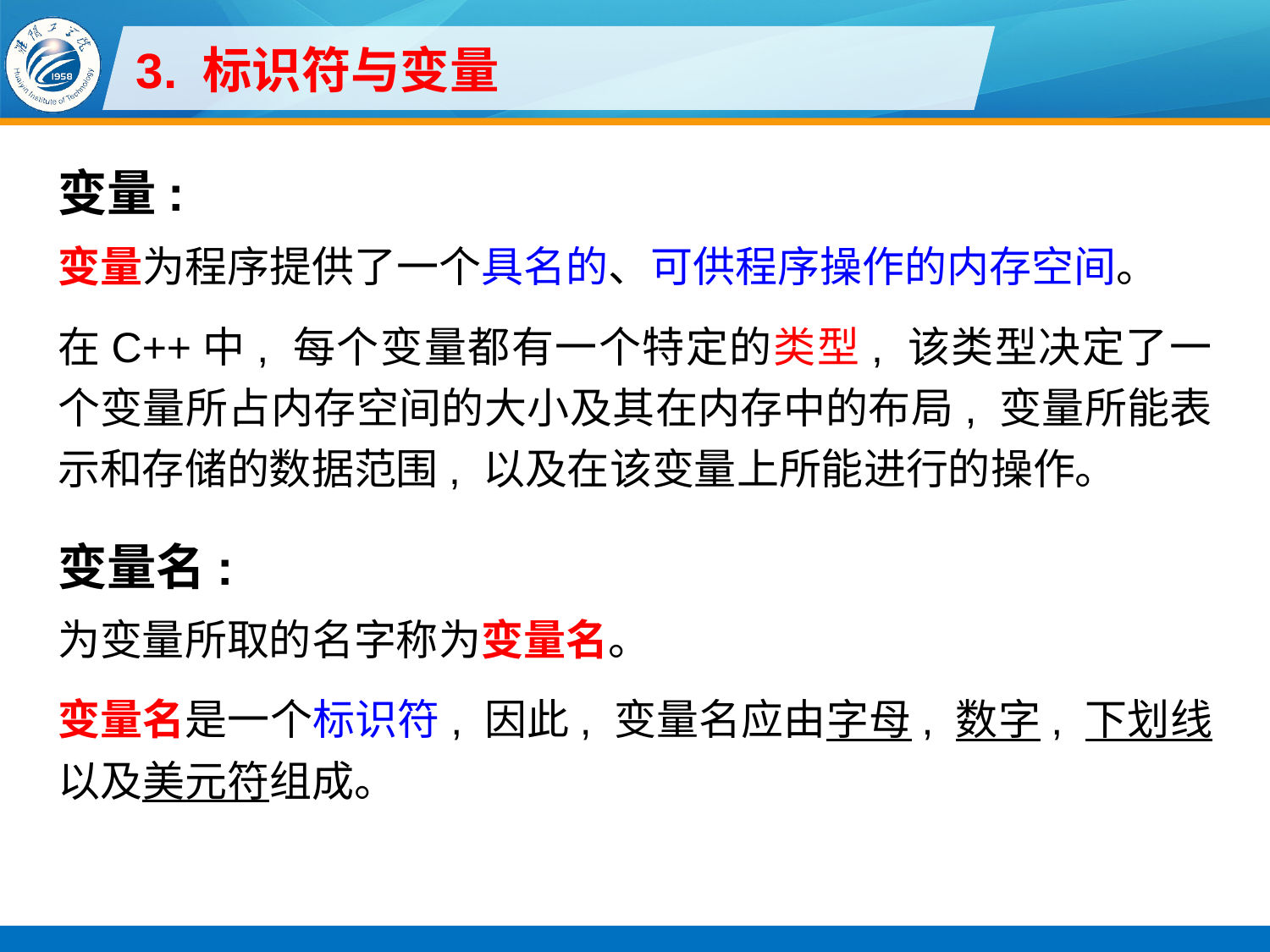

# 3. 标识符与变量
变量:
变量为程序提供了一个具名的、可供程序操作的内存空间。
在C++中, 每个变量都有一个特定的类型, 该类型决定了一个变量所占内存空间的大小及其在内存中的布局, 变量所能表示和存储的数据范围, 以及在该变量上所能进行的操作。
变量名:
为变量所取的名字称为变量名。
变量名是一个标识符, 因此, 变量名应由字母, 数字, 下划线以及美元符组成。